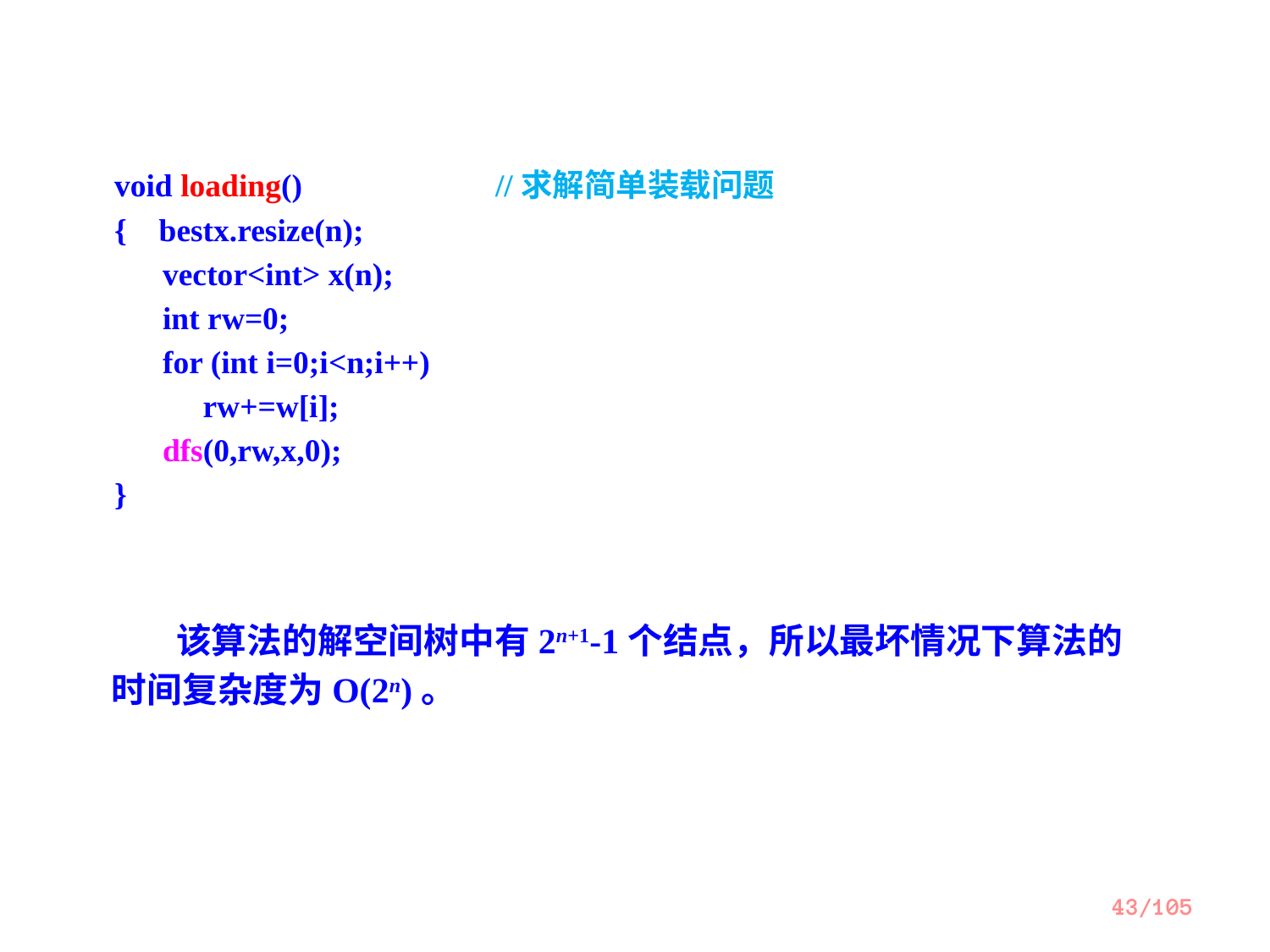

void loading()		//求解简单装载问题
{    bestx.resize(n);
      vector<int> x(n);
      int rw=0;
      for (int i=0;i<n;i++)
           rw+=w[i];
      dfs(0,rw,x,0);
}
       该算法的解空间树中有2n+1-1个结点，所以最坏情况下算法的时间复杂度为O(2n)。
43/105